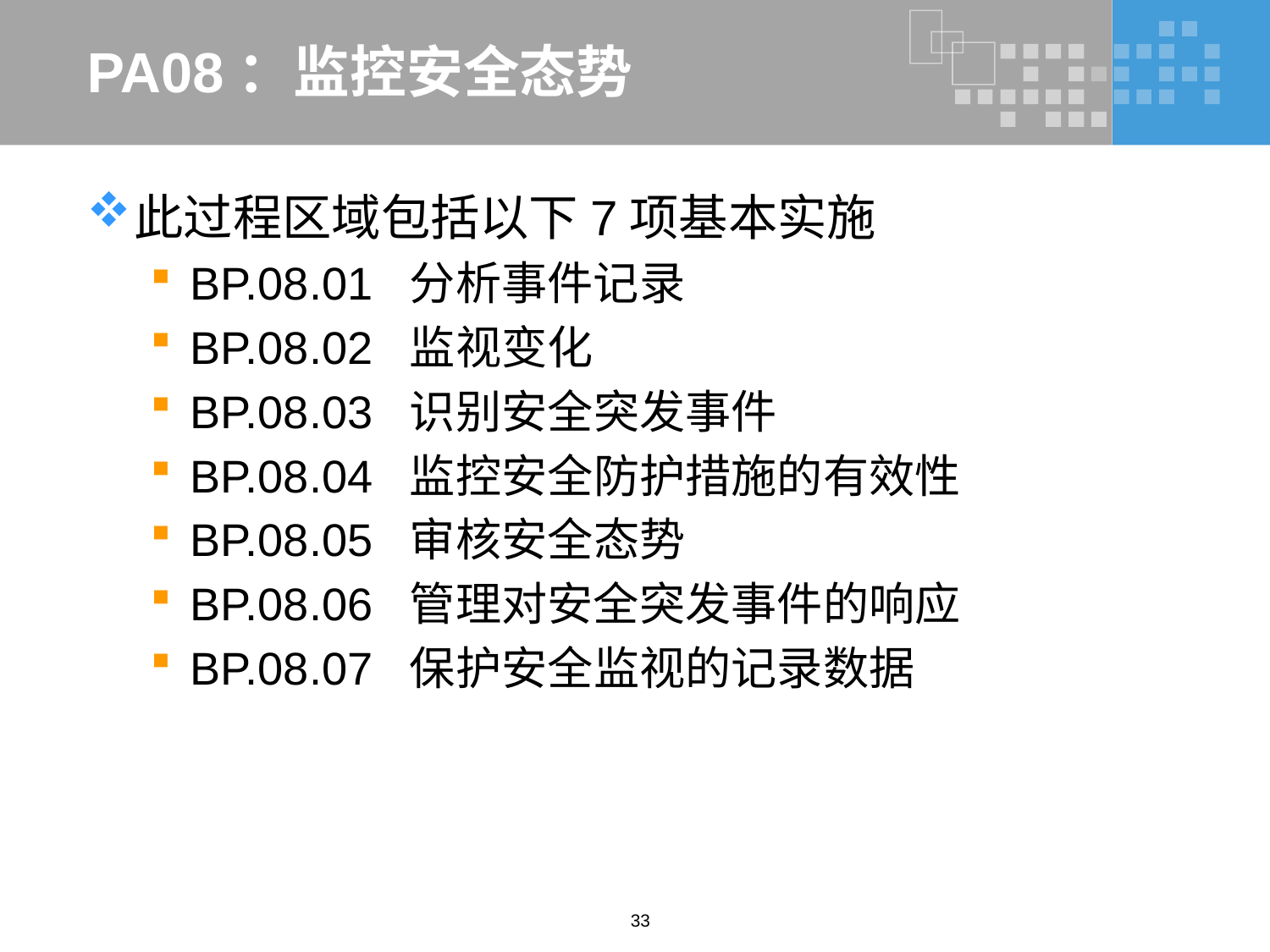

# PA08：监控安全态势
此过程区域包括以下7项基本实施
BP.08.01  分析事件记录
BP.08.02  监视变化
BP.08.03  识别安全突发事件
BP.08.04  监控安全防护措施的有效性
BP.08.05  审核安全态势
BP.08.06  管理对安全突发事件的响应
BP.08.07  保护安全监视的记录数据

33